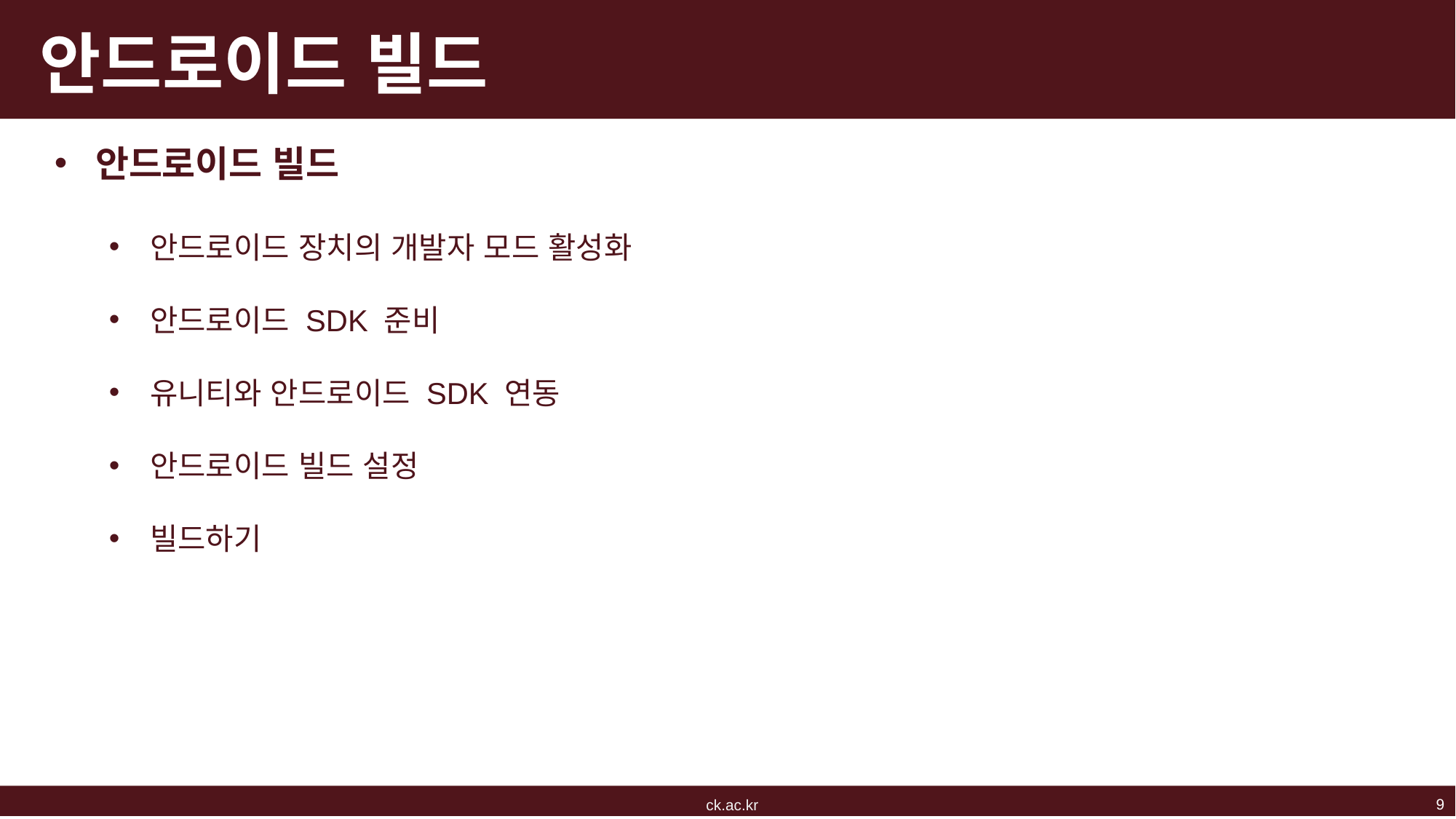

# 안드로이드 빌드
안드로이드 빌드

안드로이드 장치의 개발자 모드 활성화

안드로이드 SDK 준비

유니티와 안드로이드 SDK 연동

안드로이드 빌드 설정

빌드하기
9
ck.ac.kr